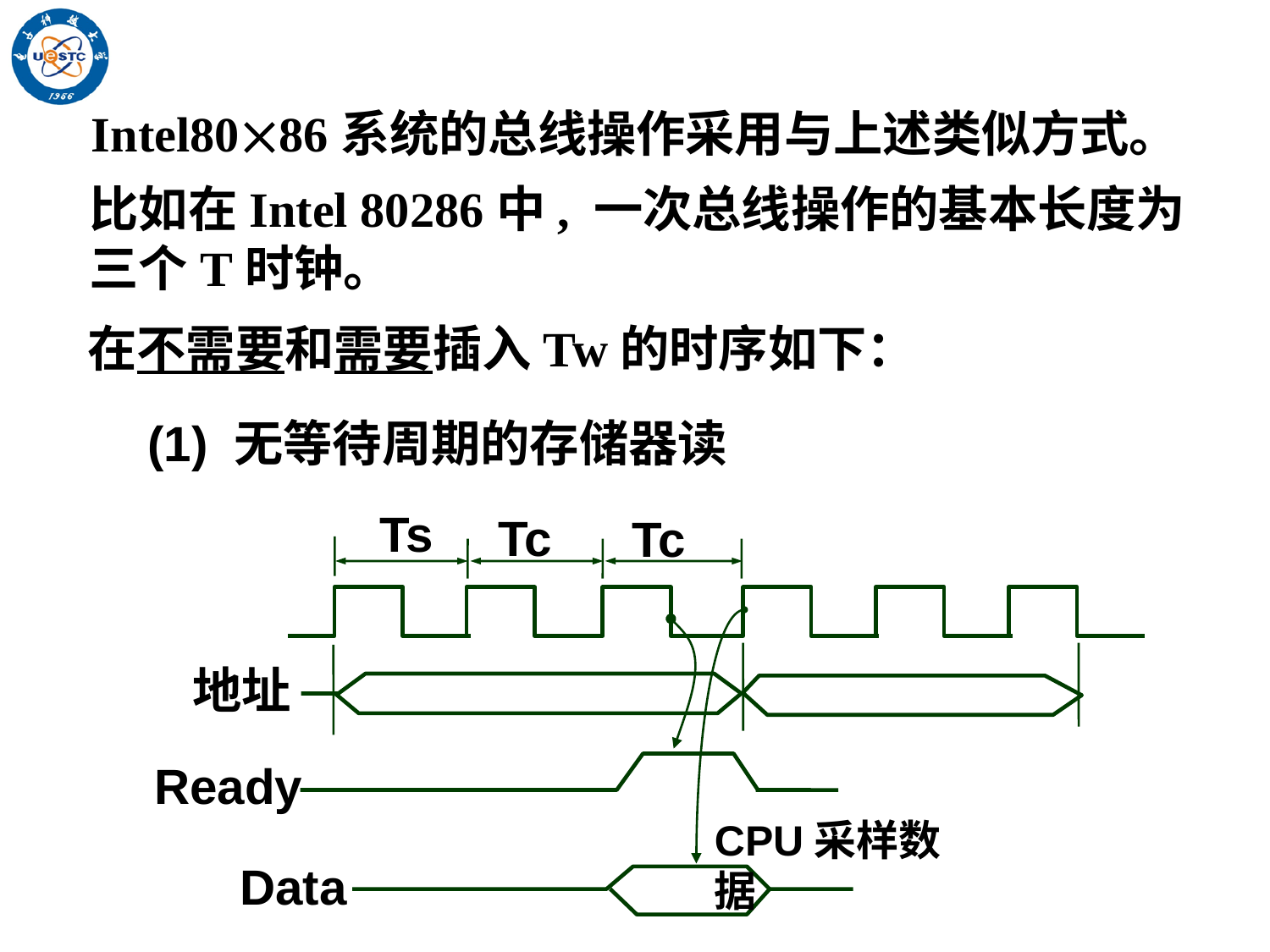

Intel80×86系统的总线操作采用与上述类似方式。
比如在Intel 80286中, 一次总线操作的基本长度为三个T时钟。
在不需要和需要插入Tw的时序如下：
(1) 无等待周期的存储器读
Ts
Tc
Tc

地址

Ready

CPU采样数据
Data